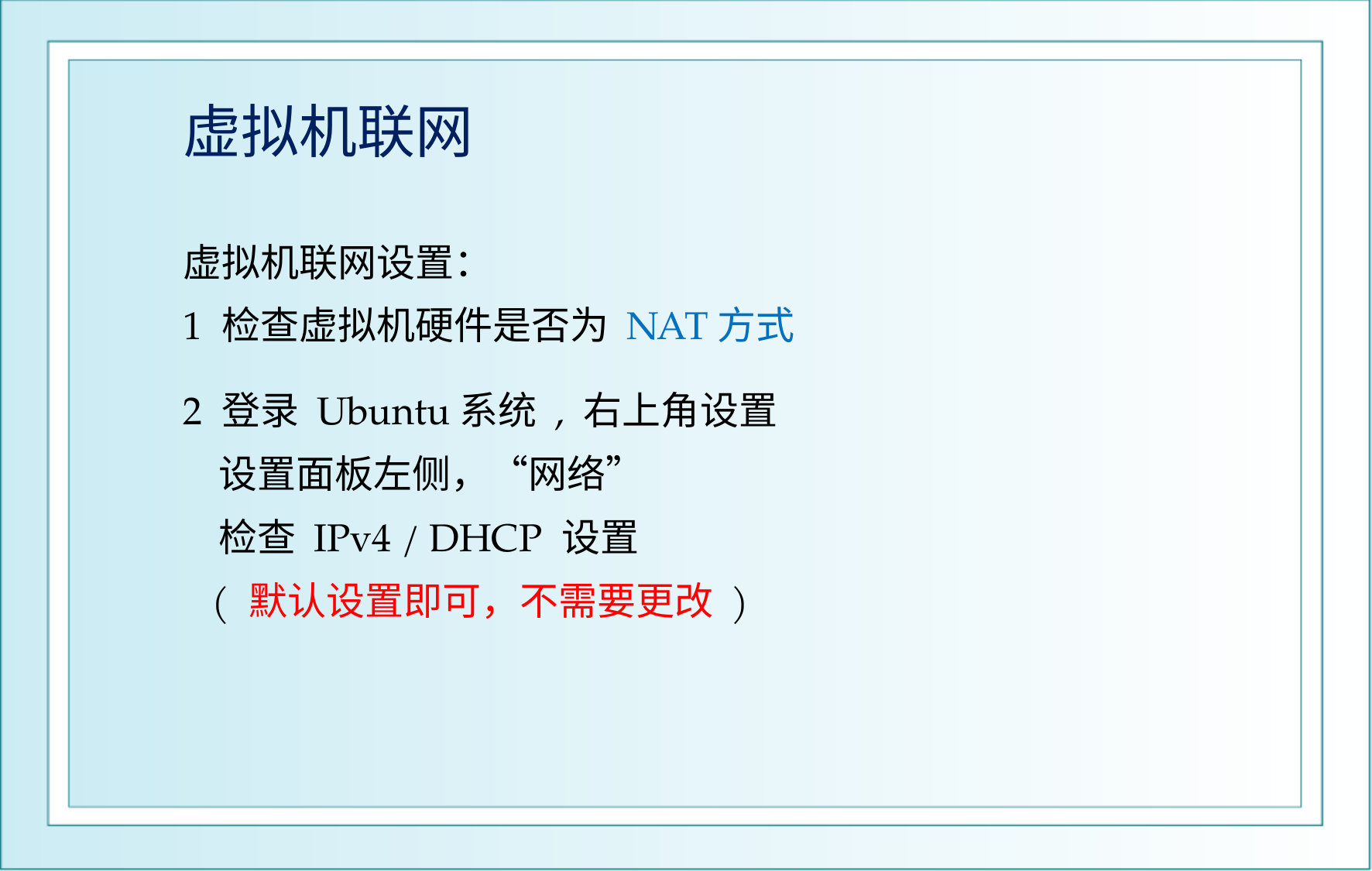

# 虚拟机联网
虚拟机联网设置：
1 检查虚拟机硬件是否为 NAT方式
2 登录 Ubuntu系统 , 右上角设置
   设置面板左侧，“网络”
   检查 IPv4 / DHCP 设置
   ( 默认设置即可，不需要更改 )